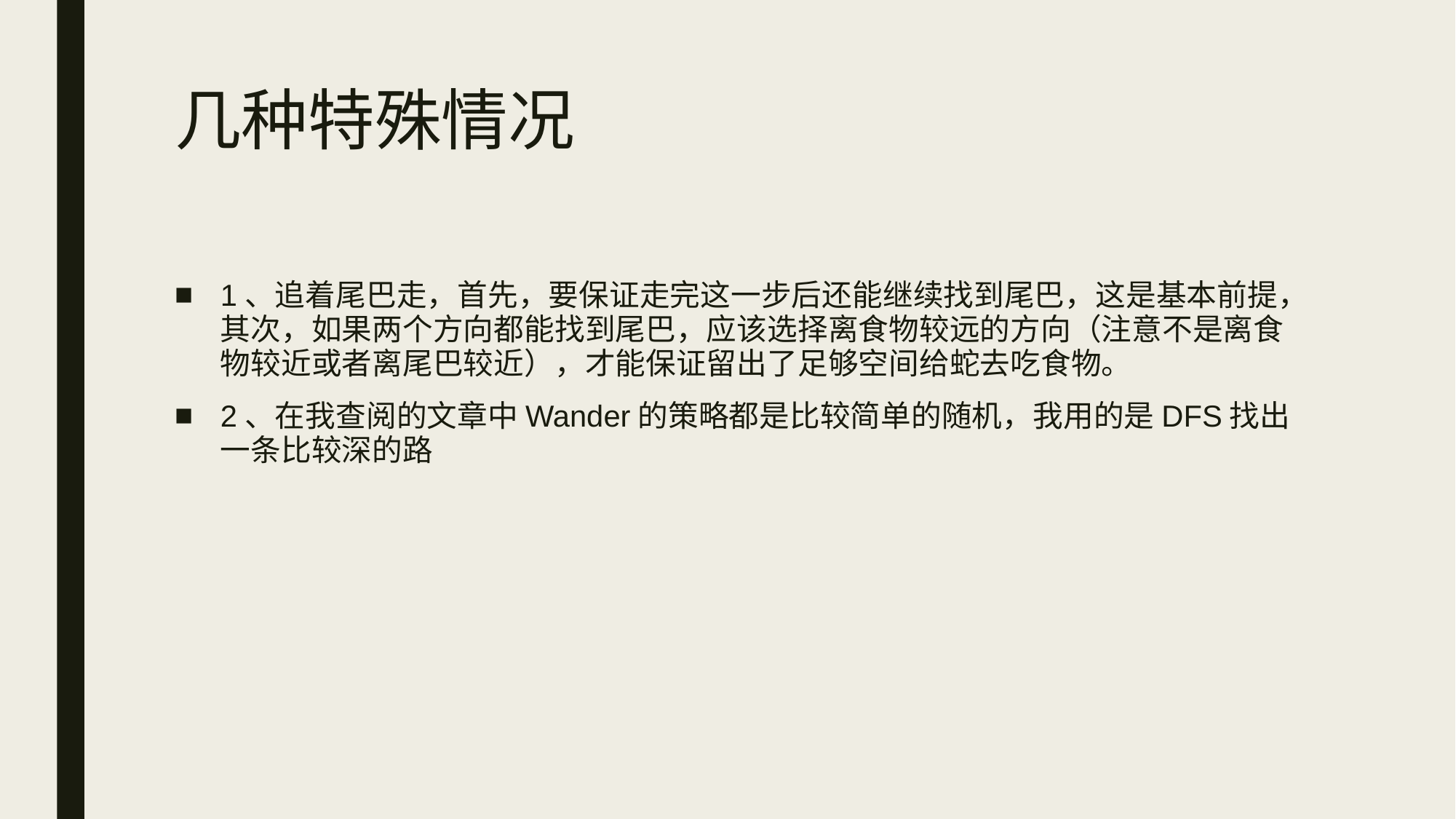

# 几种特殊情况
1、追着尾巴走，首先，要保证走完这一步后还能继续找到尾巴，这是基本前提，其次，如果两个方向都能找到尾巴，应该选择离食物较远的方向（注意不是离食物较近或者离尾巴较近），才能保证留出了足够空间给蛇去吃食物。
2、在我查阅的文章中Wander的策略都是比较简单的随机，我用的是DFS找出一条比较深的路